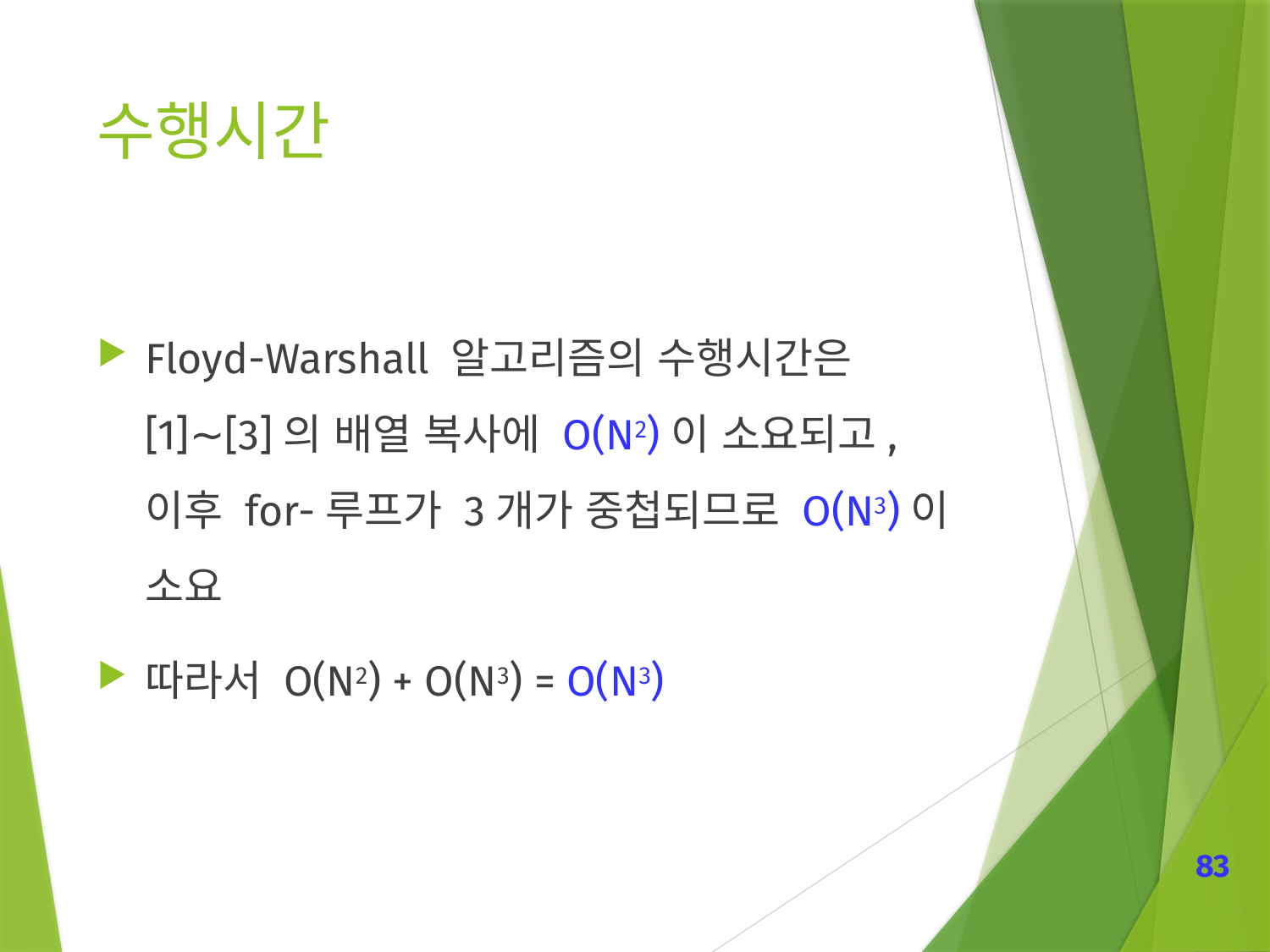

# 수행시간
Floyd-Warshall 알고리즘의 수행시간은 [1]∼[3]의 배열 복사에 O(N2)이 소요되고, 이후 for-루프가 3개가 중첩되므로 O(N3)이 소요
따라서 O(N2) + O(N3) = O(N3)
83